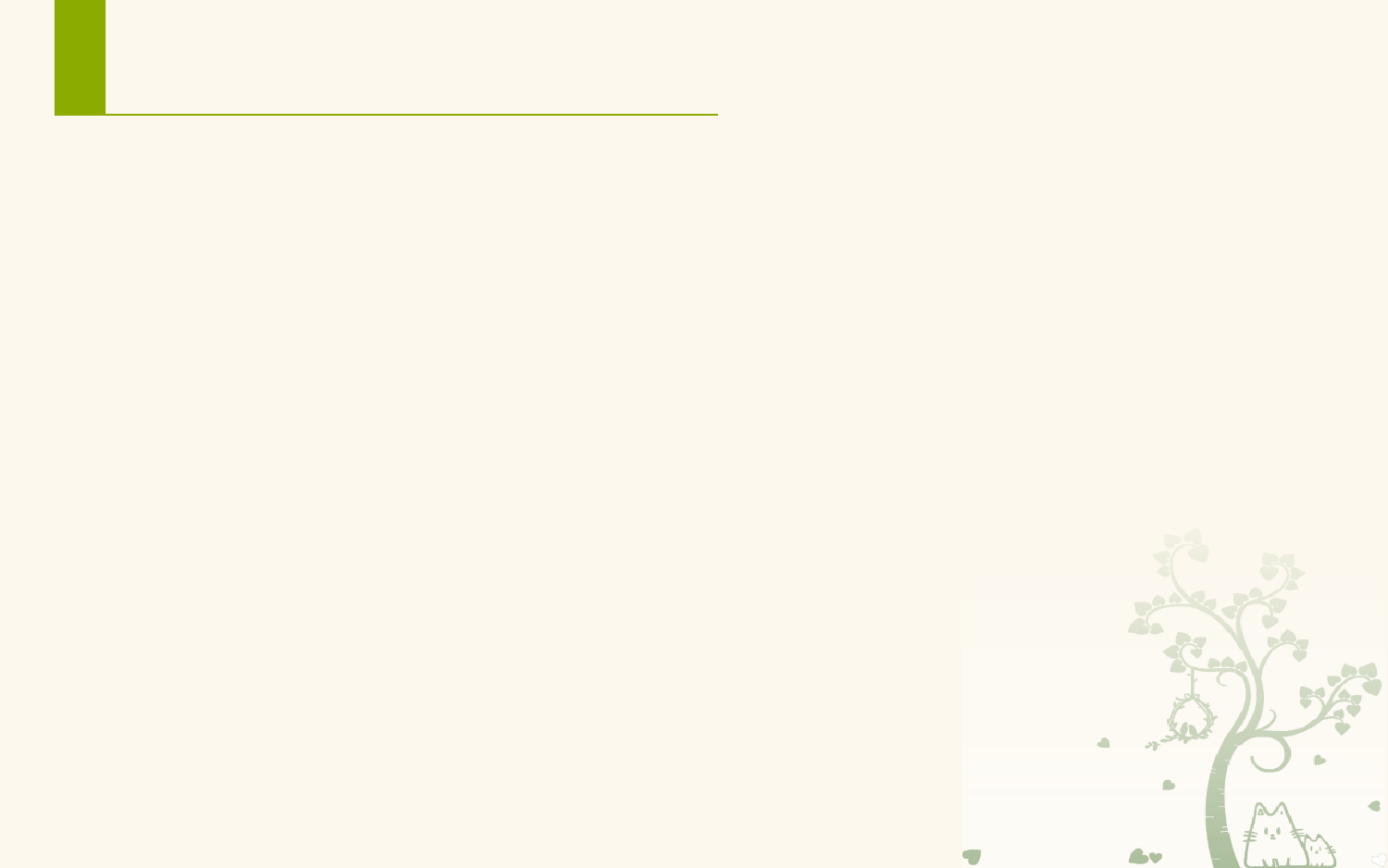

# 3.5.2 Selector
Selector主要是用来改变ListView和Button控件的默认背景。
比如：一个按钮的背景，默认时是一个形状，按下时是一个形状，不可操作时又是另一个形状。有时候，不同状态下改变的不只是背景、图片等，文字颜色也会相应改变。
selector利用 xml 文件描述，一般放于drawable目录下。
selector标签中可以添加一个或多个item子标签，而相应的状态是在item标签中定义的。
可以在每一个item子标签描述一个特定状态下的drawable或color，用于设置控件的背景或文字的颜色。